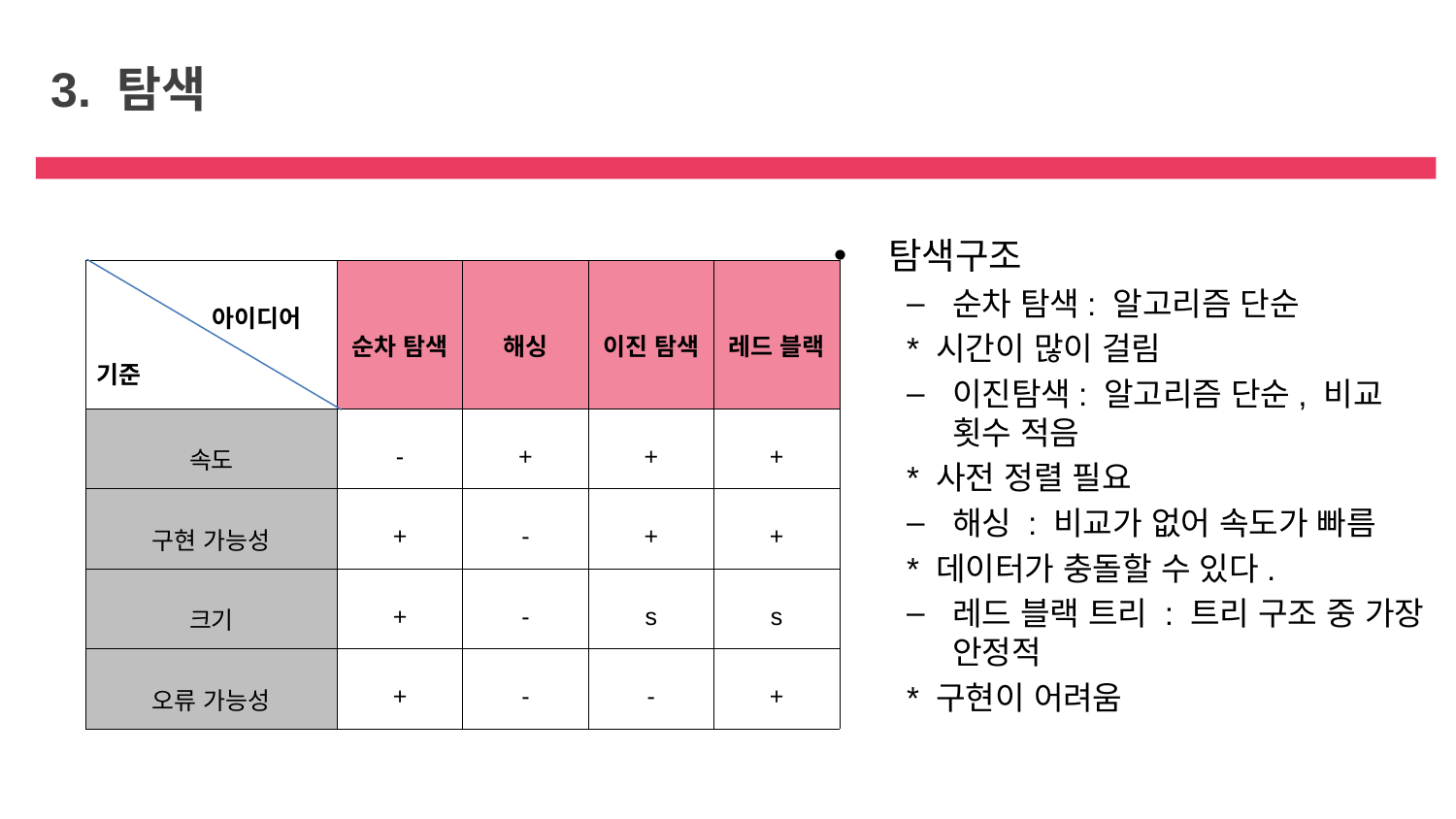

3. 탐색

탐색구조
순차 탐색: 알고리즘 단순
* 시간이 많이 걸림
이진탐색: 알고리즘 단순, 비교 횟수 적음
* 사전 정렬 필요
해싱 : 비교가 없어 속도가 빠름
* 데이터가 충돌할 수 있다.
레드 블랙 트리 : 트리 구조 중 가장 안정적
* 구현이 어려움
| 아이디어 기준 | 순차 탐색 | 해싱 | 이진 탐색 | 레드 블랙 |
| --- | --- | --- | --- | --- |
| 속도 | - | + | + | + |
| 구현 가능성 | + | - | + | + |
| 크기 | + | - | s | s |
| 오류 가능성 | + | - | - | + |